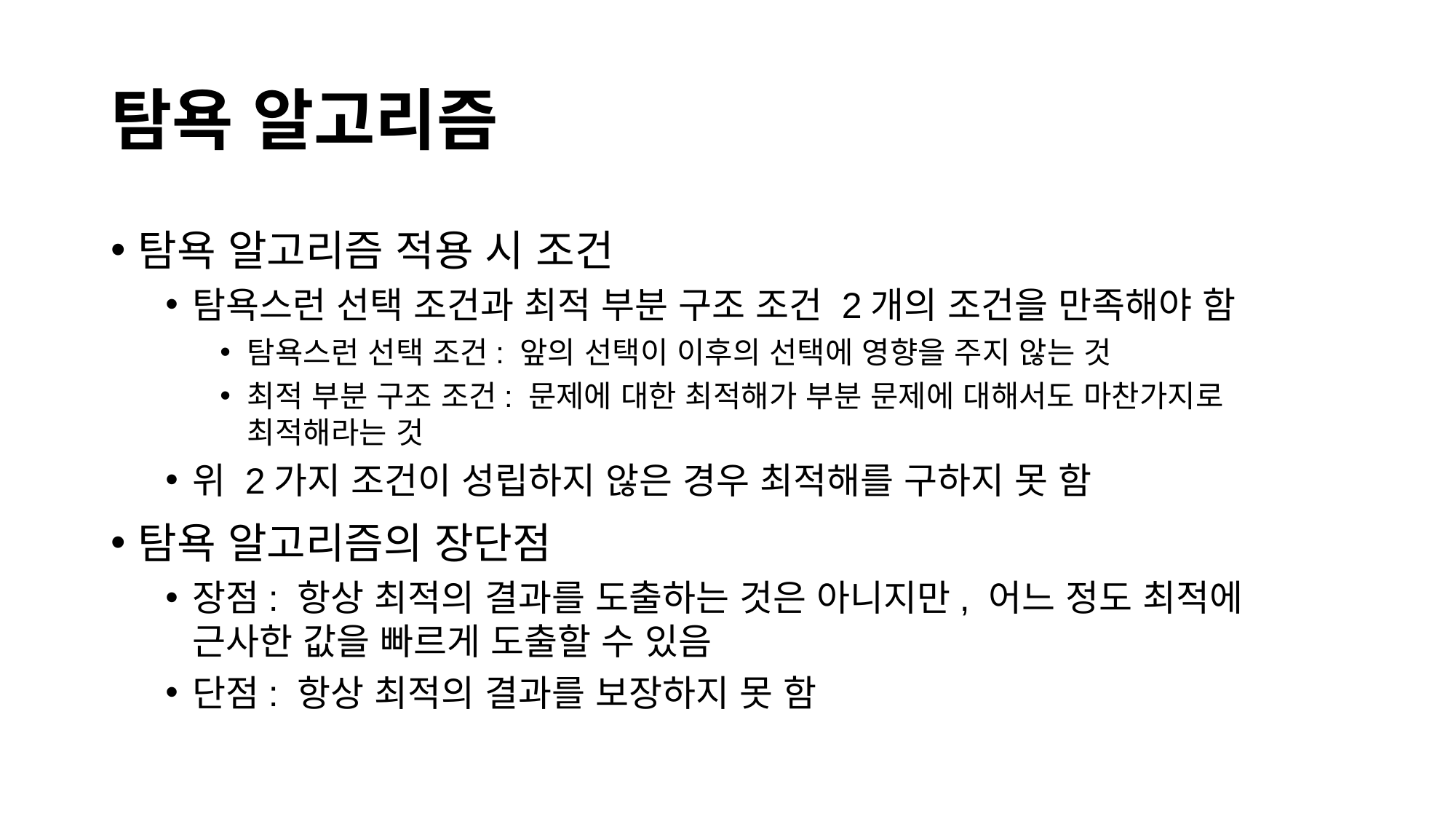

# 탐욕 알고리즘
탐욕 알고리즘 적용 시 조건
탐욕스런 선택 조건과 최적 부분 구조 조건 2개의 조건을 만족해야 함
탐욕스런 선택 조건: 앞의 선택이 이후의 선택에 영향을 주지 않는 것
최적 부분 구조 조건: 문제에 대한 최적해가 부분 문제에 대해서도 마찬가지로 최적해라는 것
위 2가지 조건이 성립하지 않은 경우 최적해를 구하지 못 함
탐욕 알고리즘의 장단점
장점: 항상 최적의 결과를 도출하는 것은 아니지만, 어느 정도 최적에 근사한 값을 빠르게 도출할 수 있음
단점: 항상 최적의 결과를 보장하지 못 함